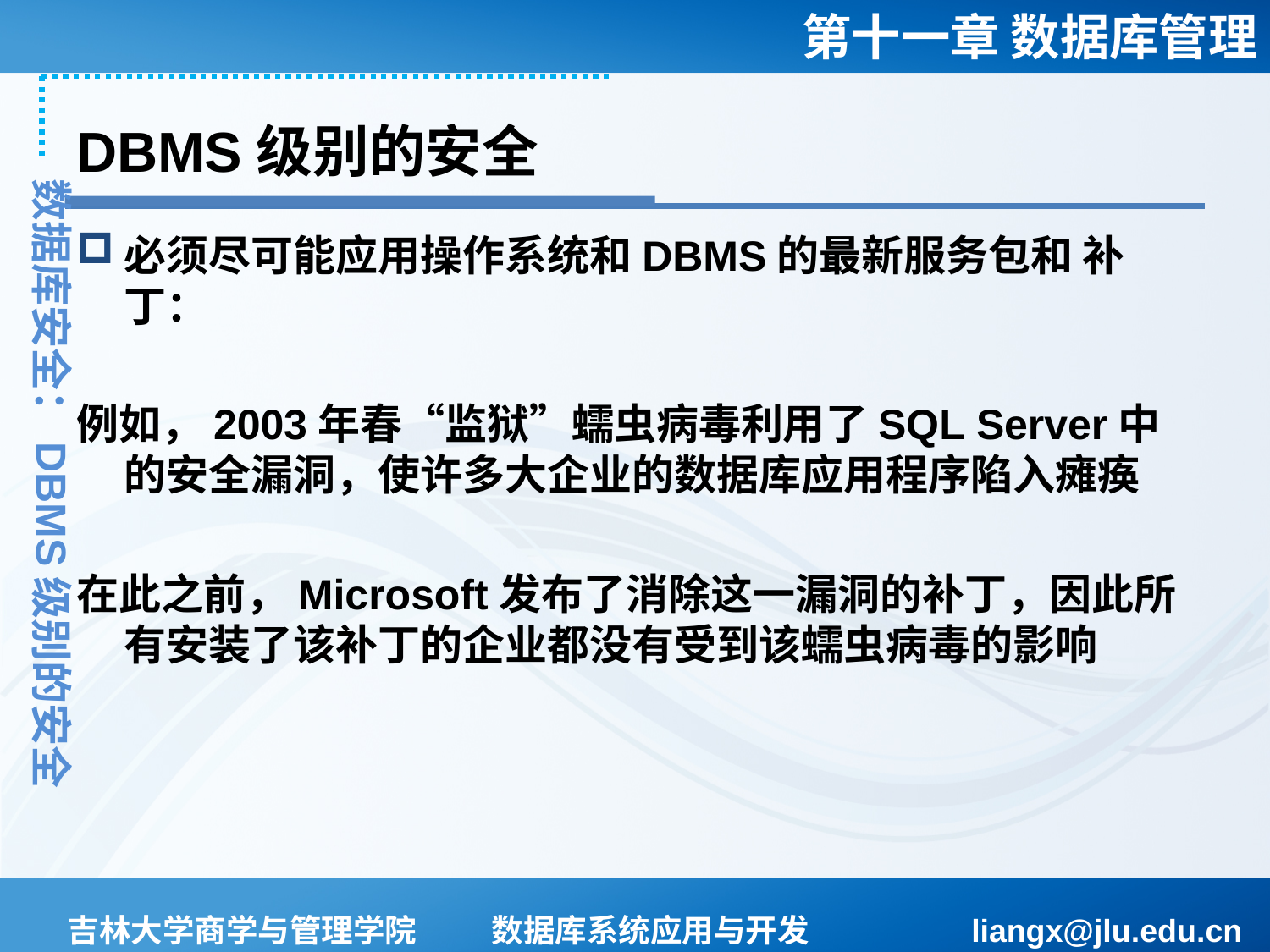

# DBMS级别的安全
数据库安全：DBMS级别的安全
必须尽可能应用操作系统和DBMS的最新服务包和 补丁：

例如，2003年春“监狱”蠕虫病毒利用了SQL Server中的安全漏洞，使许多大企业的数据库应用程序陷入瘫痪

在此之前，Microsoft发布了消除这一漏洞的补丁，因此所有安装了该补丁的企业都没有受到该蠕虫病毒的影响